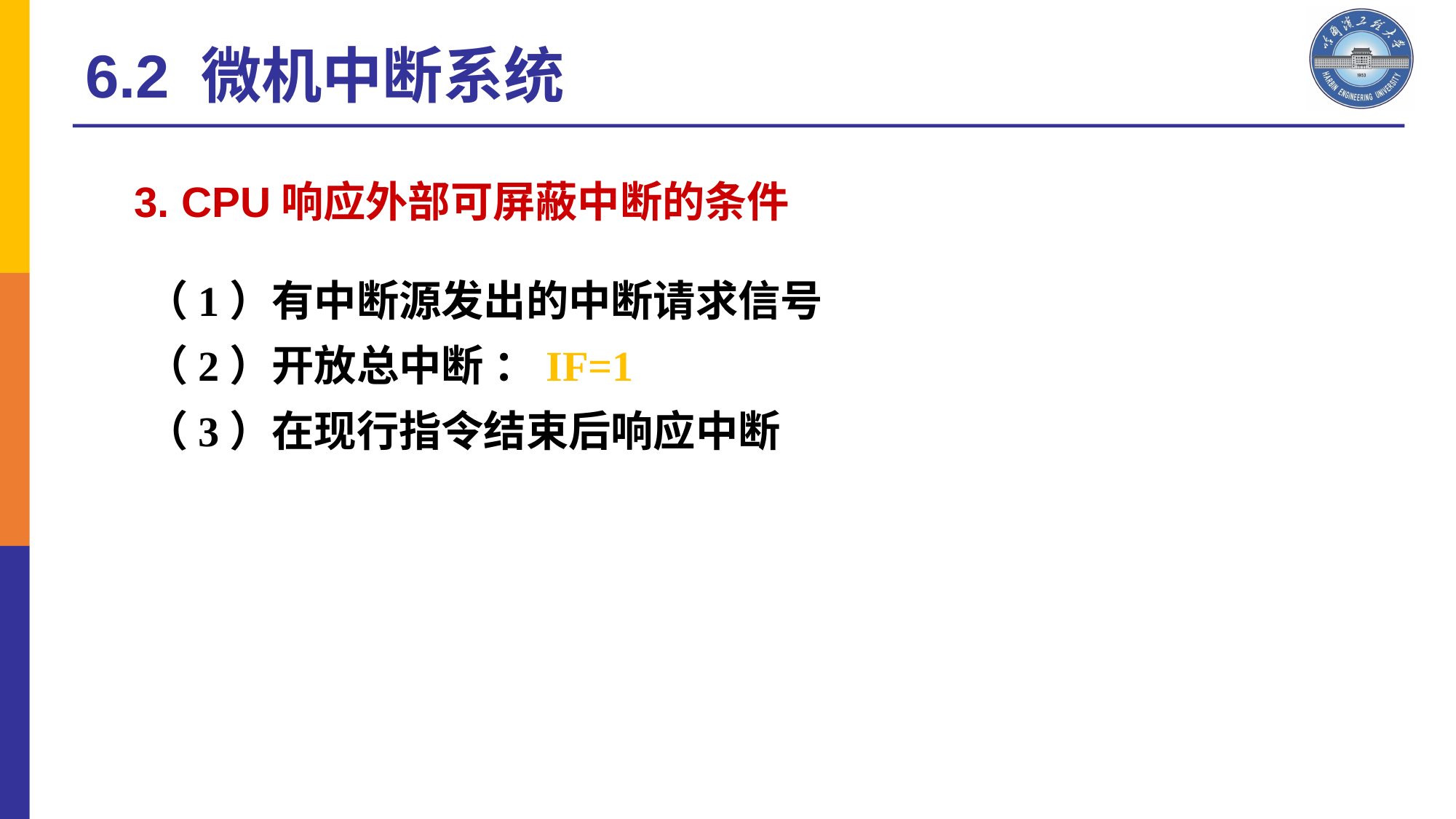

6.2 微机中断系统
3. CPU响应外部可屏蔽中断的条件
（1）有中断源发出的中断请求信号
（2）开放总中断 ：IF=1
（3）在现行指令结束后响应中断